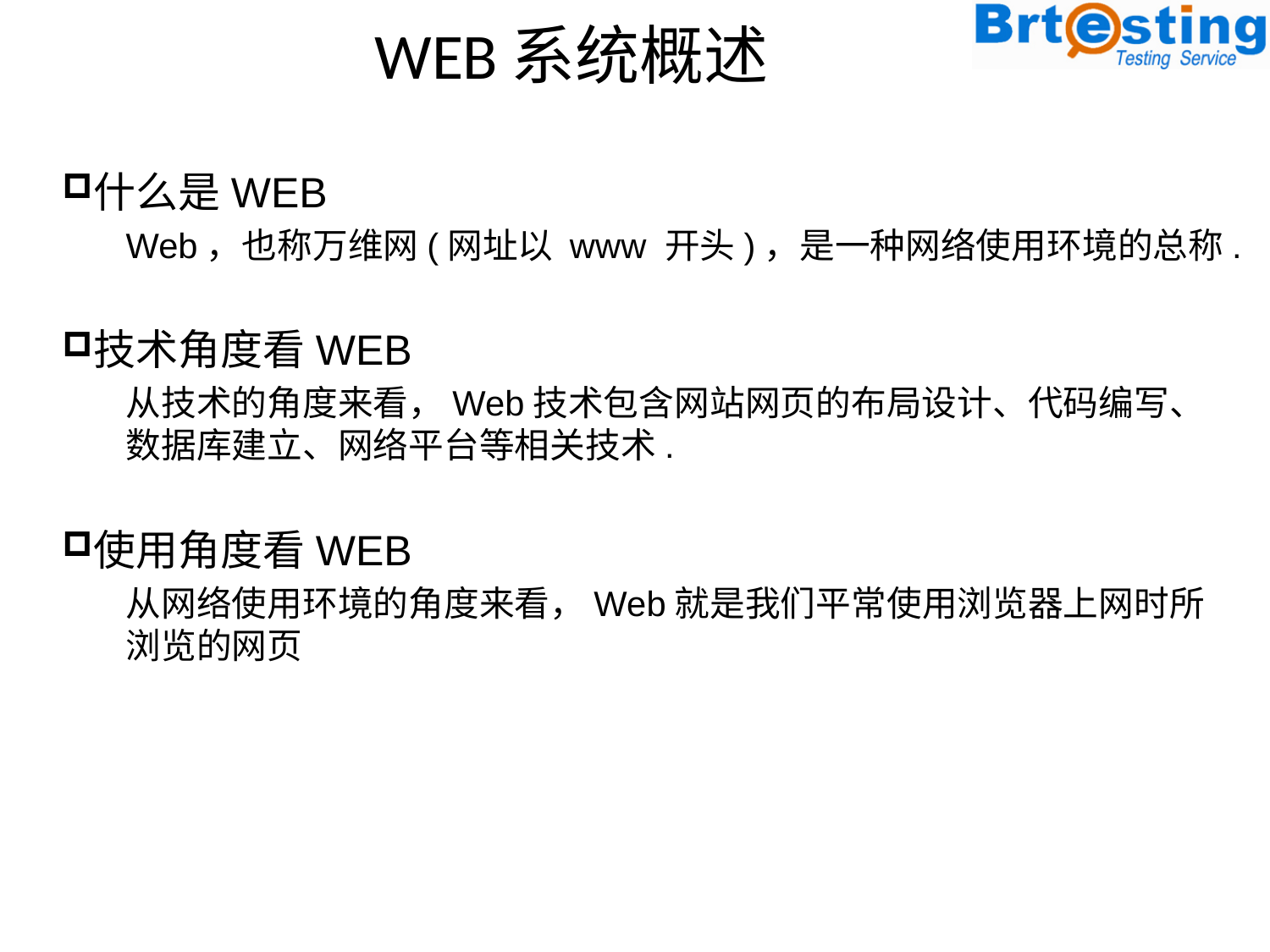

# WEB系统概述
什么是WEB
Web，也称万维网(网址以 www 开头)，是一种网络使用环境的总称.

技术角度看WEB
从技术的角度来看，Web技术包含网站网页的布局设计、代码编写、数据库建立、网络平台等相关技术.

使用角度看WEB
从网络使用环境的角度来看，Web就是我们平常使用浏览器上网时所浏览的网页